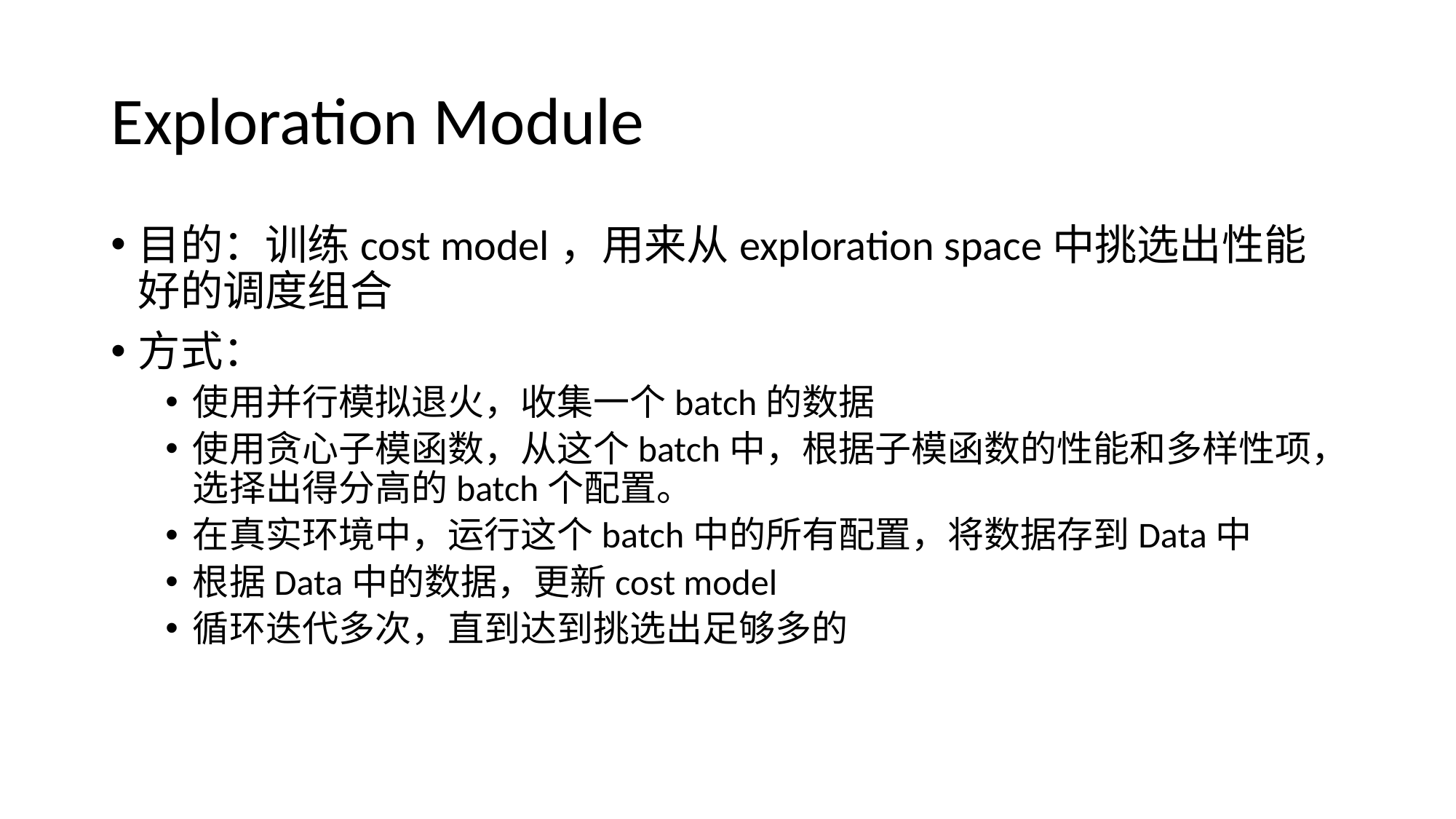

# Exploration Module
目的：训练cost model，用来从exploration space中挑选出性能好的调度组合
方式：
使用并行模拟退火，收集一个batch的数据
使用贪心子模函数，从这个batch中，根据子模函数的性能和多样性项，选择出得分高的batch个配置。
在真实环境中，运行这个batch中的所有配置，将数据存到Data中
根据Data中的数据，更新cost model
循环迭代多次，直到达到挑选出足够多的